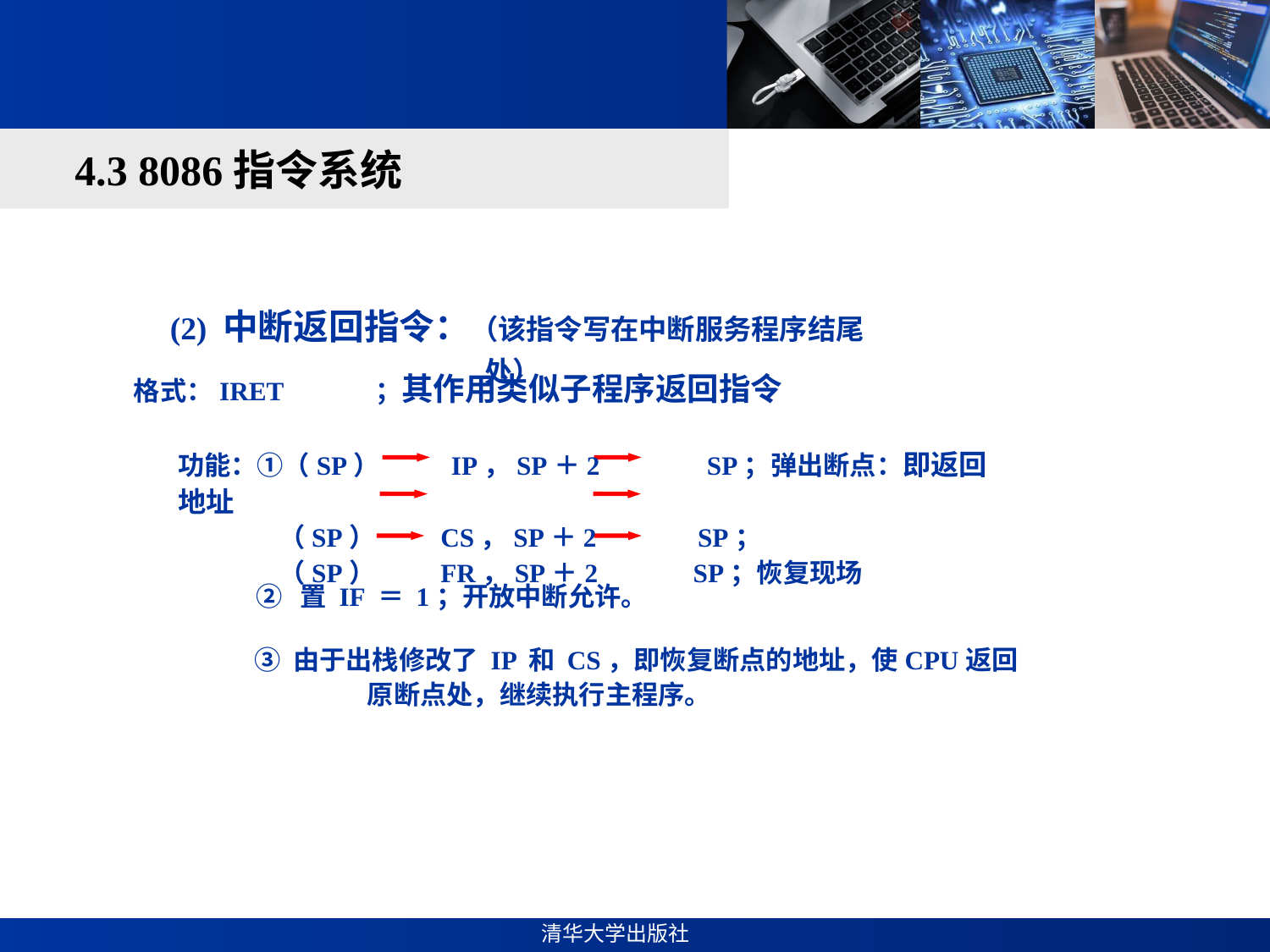

#
4.3 8086指令系统

(2) 中断返回指令：（该指令写在中断服务程序结尾处）
格式：IRET             ；其作用类似子程序返回指令
功能：①（SP）　　  IP，SP＋2　　       SP；弹出断点：即返回地址
                （SP）　　 CS，SP＋2　　      SP；
                （SP）　　 FR，SP＋2　　     SP；恢复现场

②  置 IF ＝ 1；开放中断允许。
③ 由于出栈修改了 IP 和 CS，即恢复断点的地址，使CPU返回
                  原断点处，继续执行主程序。